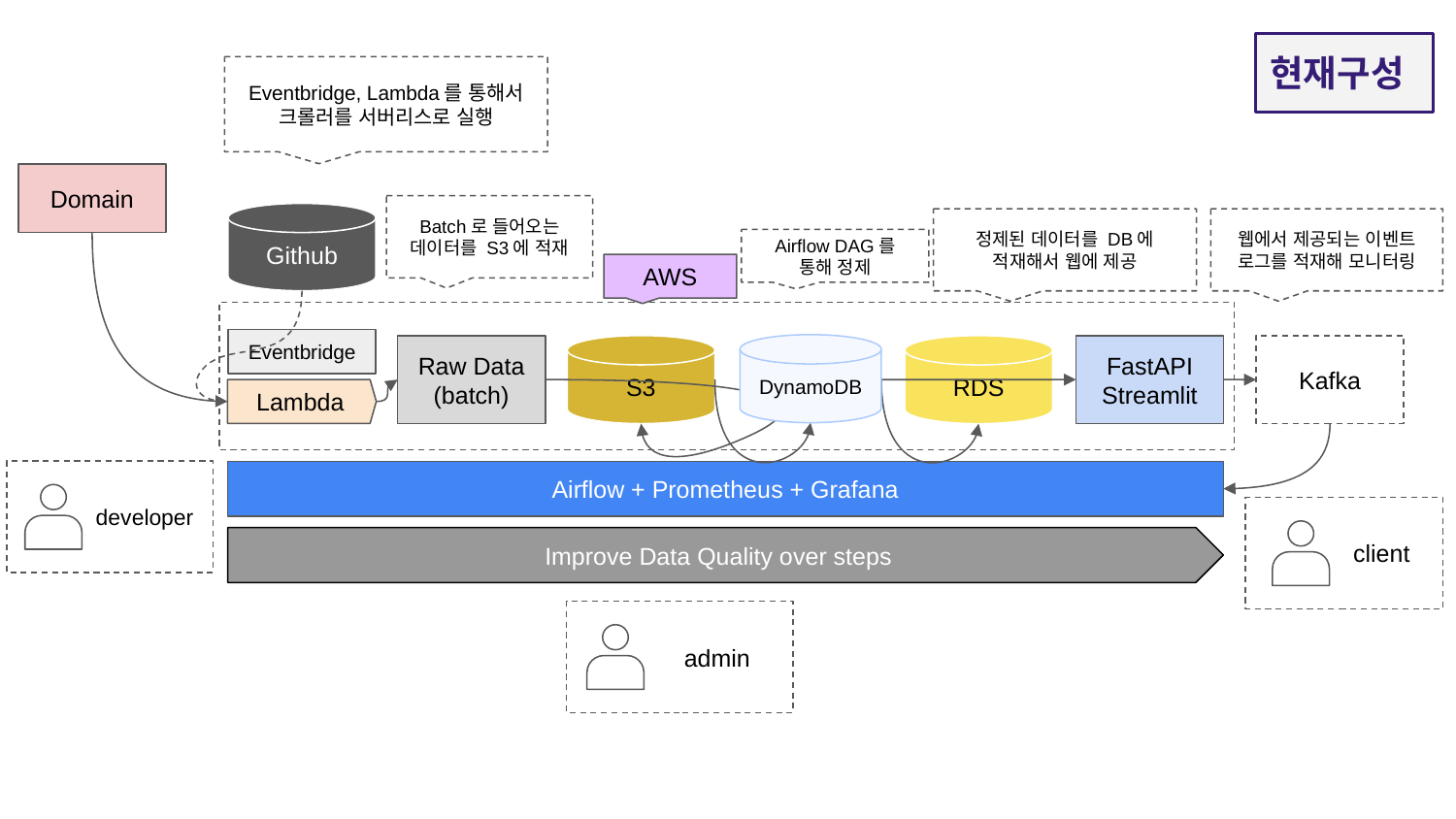

현재구성
Eventbridge, Lambda를 통해서 크롤러를 서버리스로 실행
Domain
Batch로 들어오는 데이터를 S3에 적재
Github
정제된 데이터를 DB에 적재해서 웹에 제공
웹에서 제공되는 이벤트 로그를 적재해 모니터링
Airflow DAG를 통해 정제
AWS

Eventbridge
DynamoDB
Raw Data
(batch)
S3
FastAPI
Streamlit
RDS
Kafka
Lambda
Airflow + Prometheus + Grafana
           developer

           client

Improve Data Quality over steps
           admin